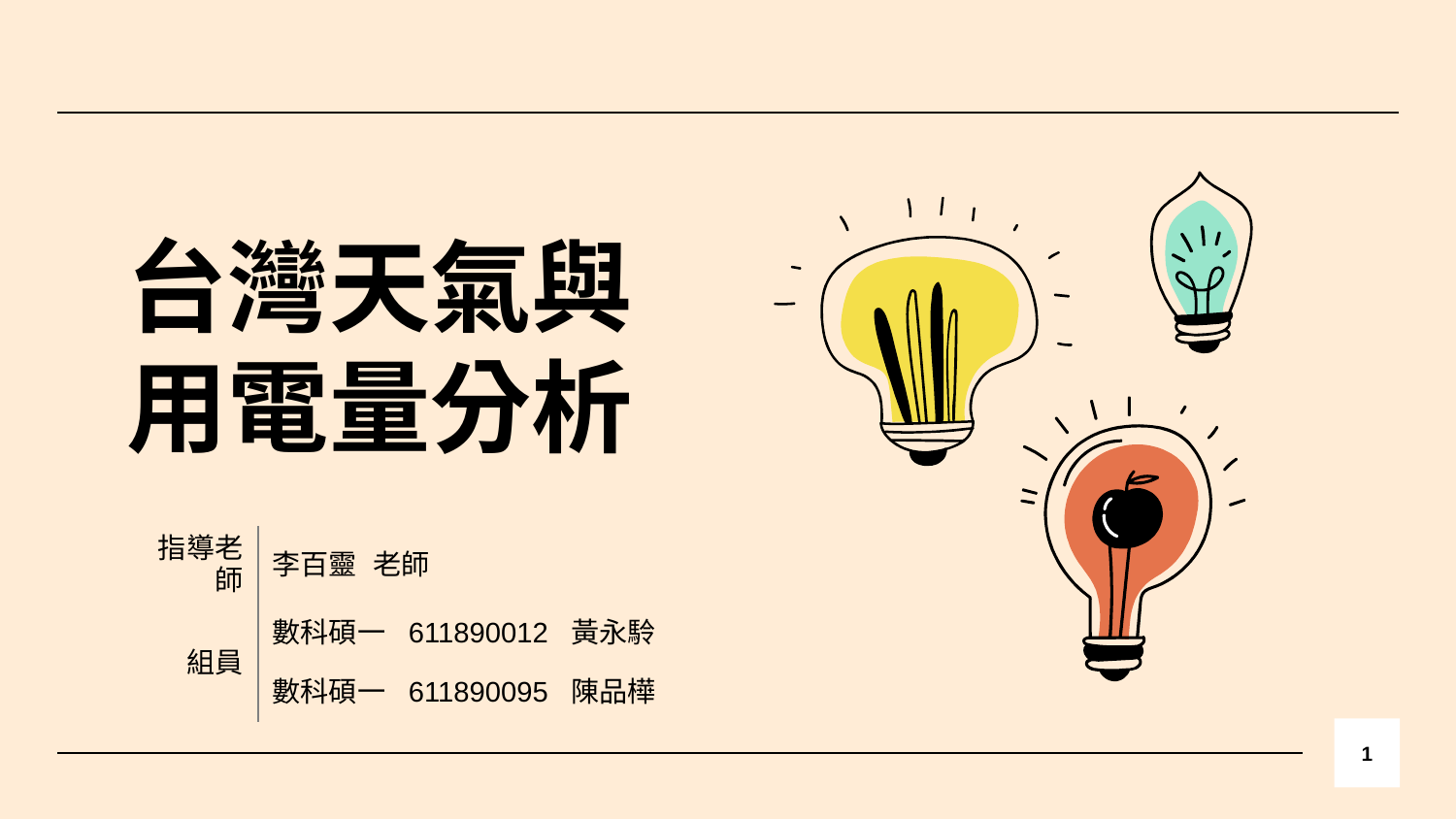

# 台灣天氣與用電量分析

| 指導老師 | 李百靈 老師 |  |
| --- | --- | --- |
| 組員 | 數科碩一 611890012 黃永駖 | 黃永駖 |
|  | 數科碩一 611890095 陳品樺 | 陳品樺 |
1